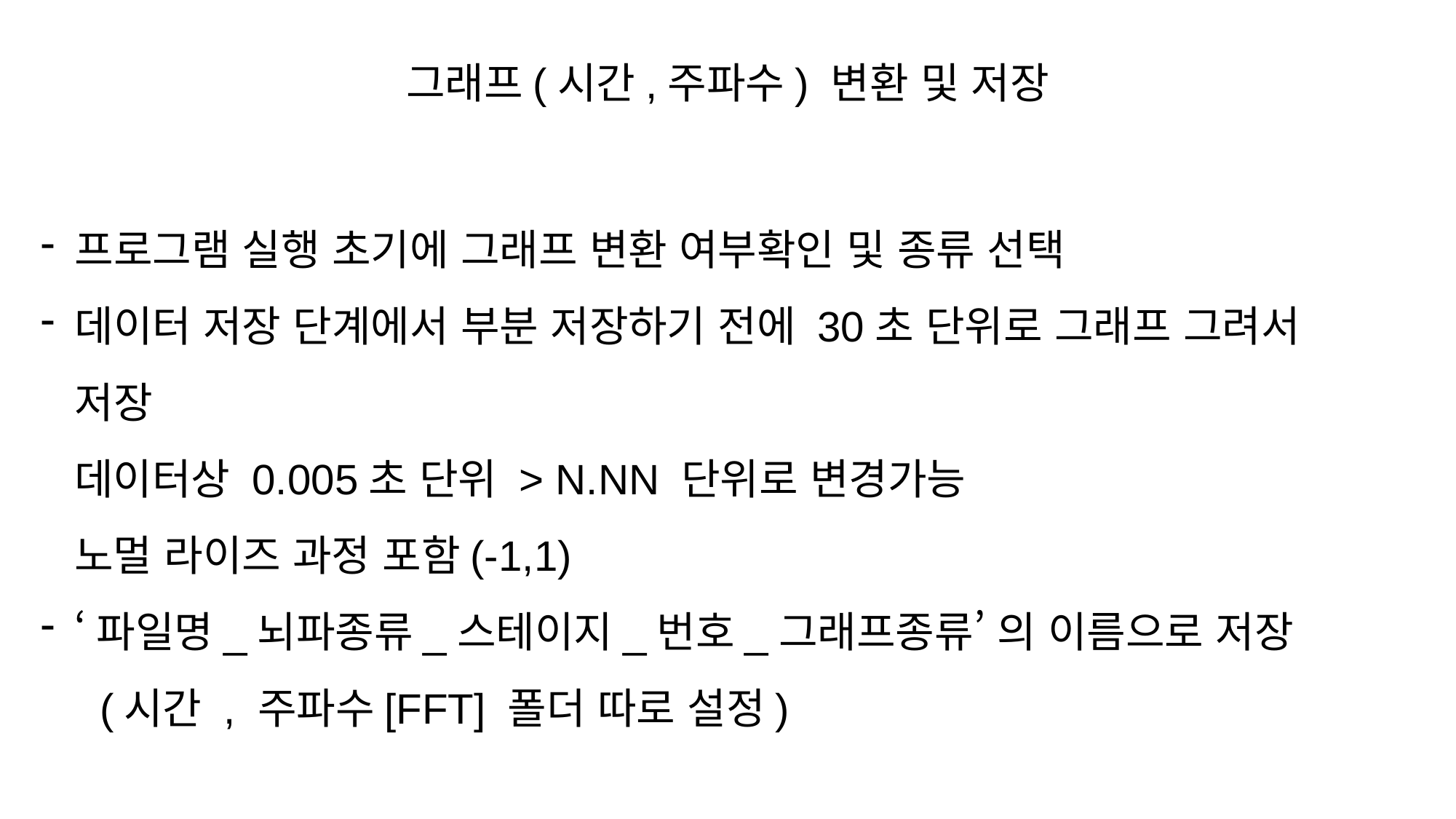

그래프(시간,주파수) 변환 및 저장
프로그램 실행 초기에 그래프 변환 여부확인 및 종류 선택
데이터 저장 단계에서 부분 저장하기 전에 30초 단위로 그래프 그려서 저장
  데이터상 0.005초 단위 > N.NN 단위로 변경가능
  노멀 라이즈 과정 포함(-1,1)
‘파일명_뇌파종류_스테이지_번호_그래프종류’ 의 이름으로 저장
     (시간 , 주파수[FFT] 폴더 따로 설정)